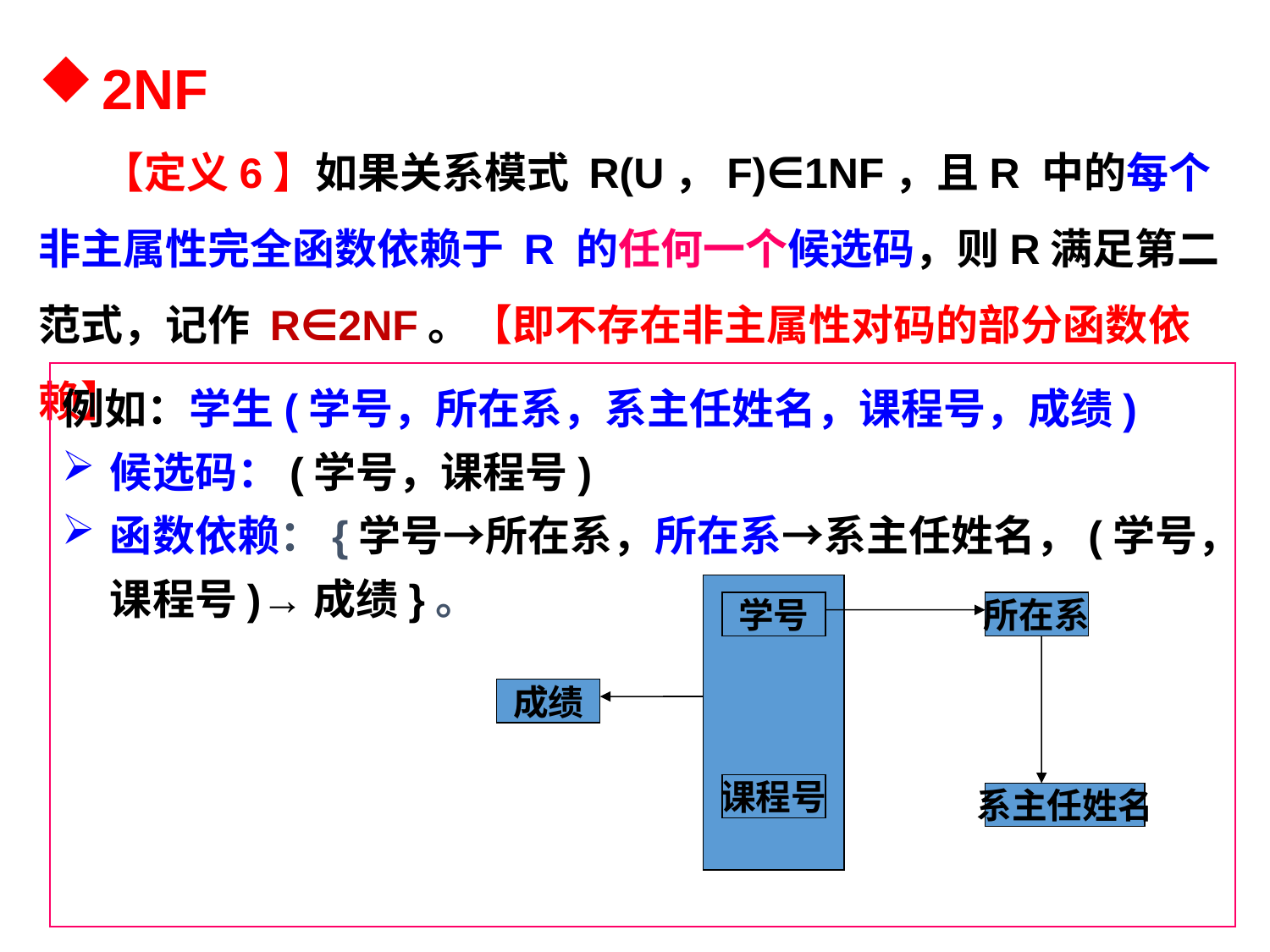

2NF
【定义6】如果关系模式 R(U，F)∈1NF，且R 中的每个非主属性完全函数依赖于 R 的任何一个候选码，则R满足第二范式，记作 R∈2NF。【即不存在非主属性对码的部分函数依赖】
例如：学生(学号，所在系，系主任姓名，课程号，成绩)
候选码：(学号，课程号)
函数依赖：{学号→所在系，所在系→系主任姓名，(学号，课程号)→成绩}。

学号
所在系

成绩

课程号
系主任姓名